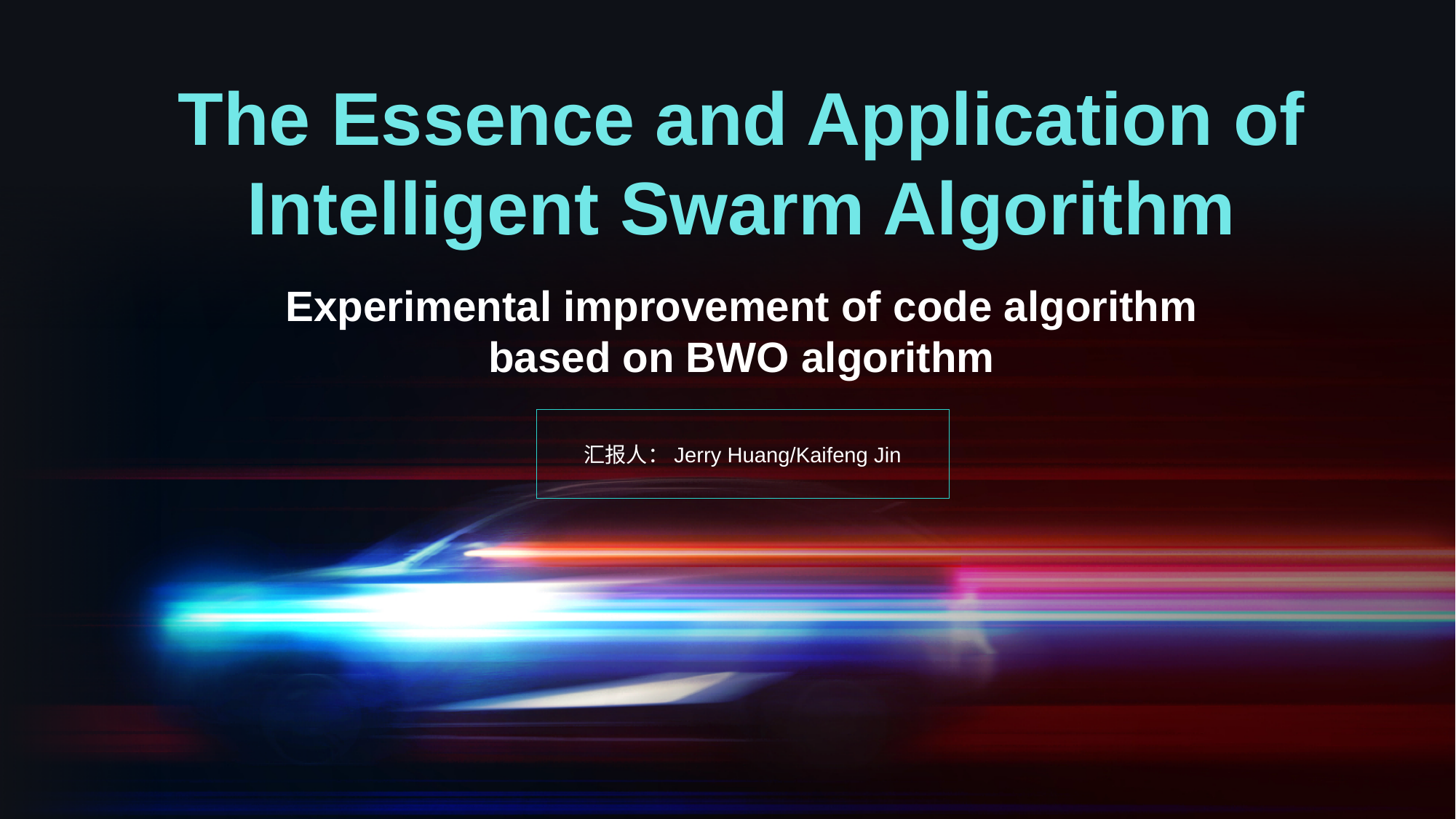

The Essence and Application of Intelligent Swarm Algorithm
Experimental improvement of code algorithm based on BWO algorithm
汇报人：Jerry Huang/Kaifeng Jin